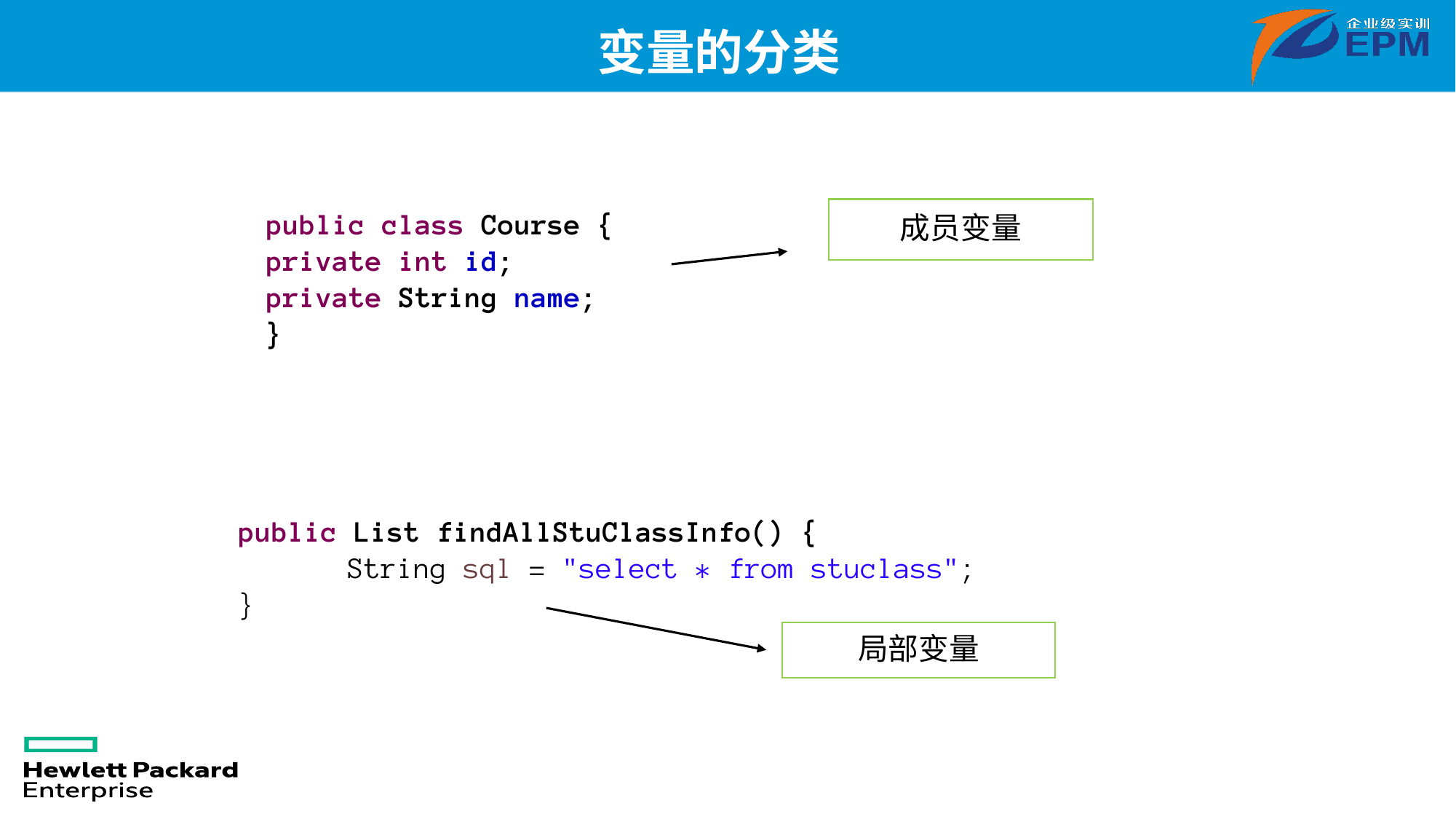

# 变量的分类
public class Course {
private int id;
private String name;
}
成员变量
public List findAllStuClassInfo() {
	String sql = "select * from stuclass";
}
局部变量